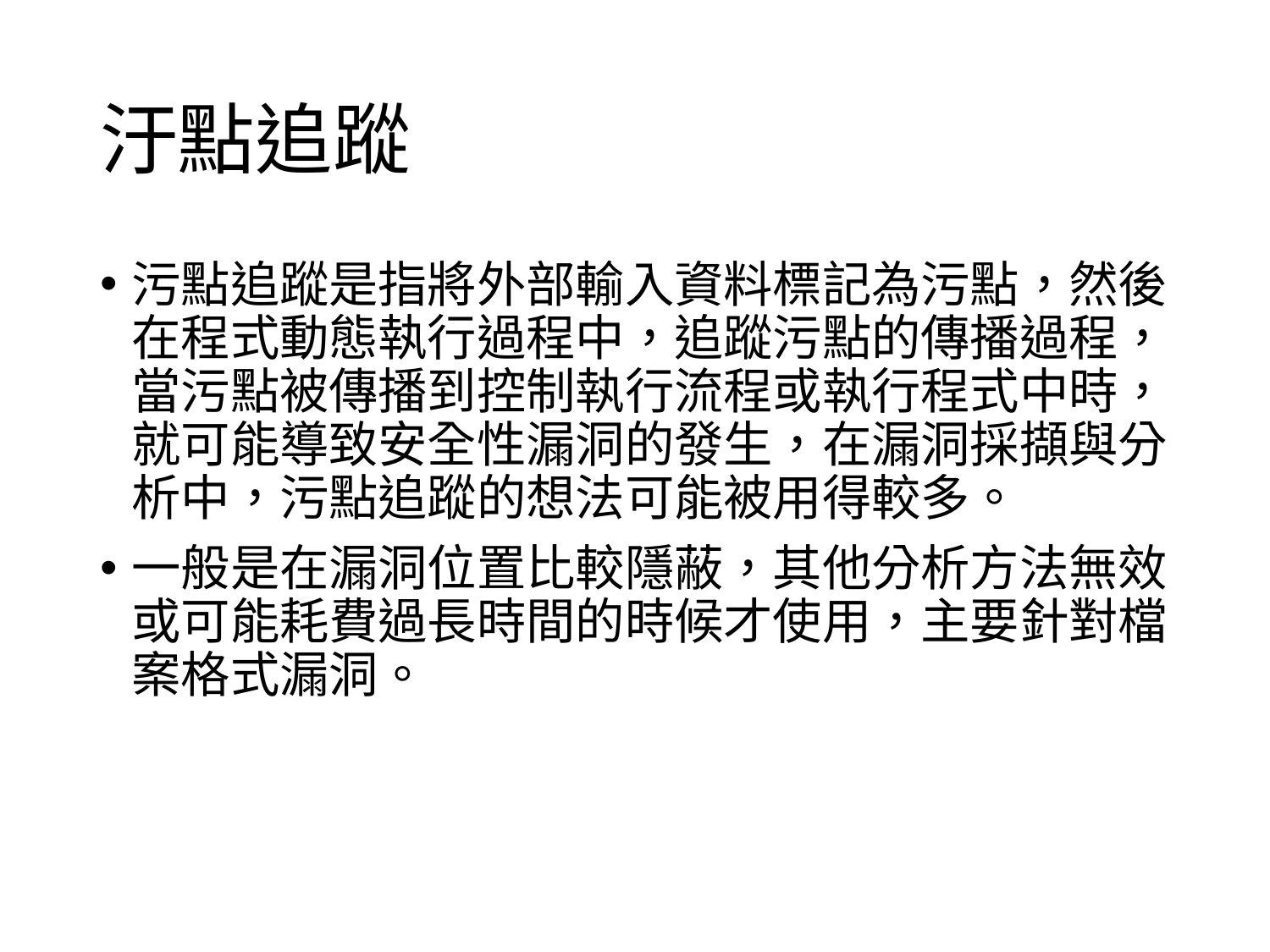

# 汙點追蹤
污點追蹤是指將外部輸入資料標記為污點，然後在程式動態執行過程中，追蹤污點的傳播過程，當污點被傳播到控制執行流程或執行程式中時，就可能導致安全性漏洞的發生，在漏洞採擷與分析中，污點追蹤的想法可能被用得較多。
一般是在漏洞位置比較隱蔽，其他分析方法無效或可能耗費過長時間的時候才使用，主要針對檔案格式漏洞。